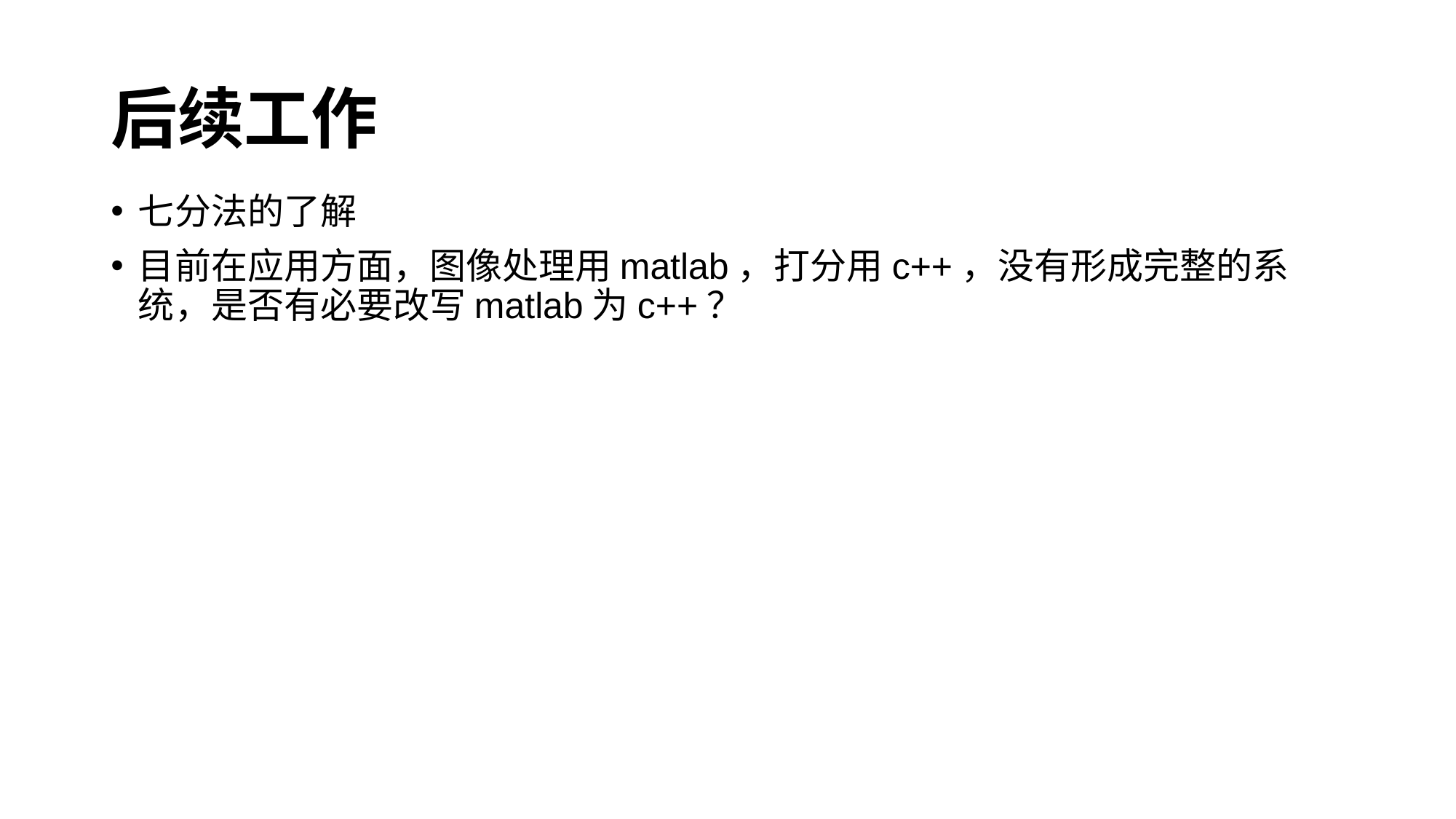

# 后续工作
七分法的了解
目前在应用方面，图像处理用matlab，打分用c++，没有形成完整的系统，是否有必要改写matlab为c++？